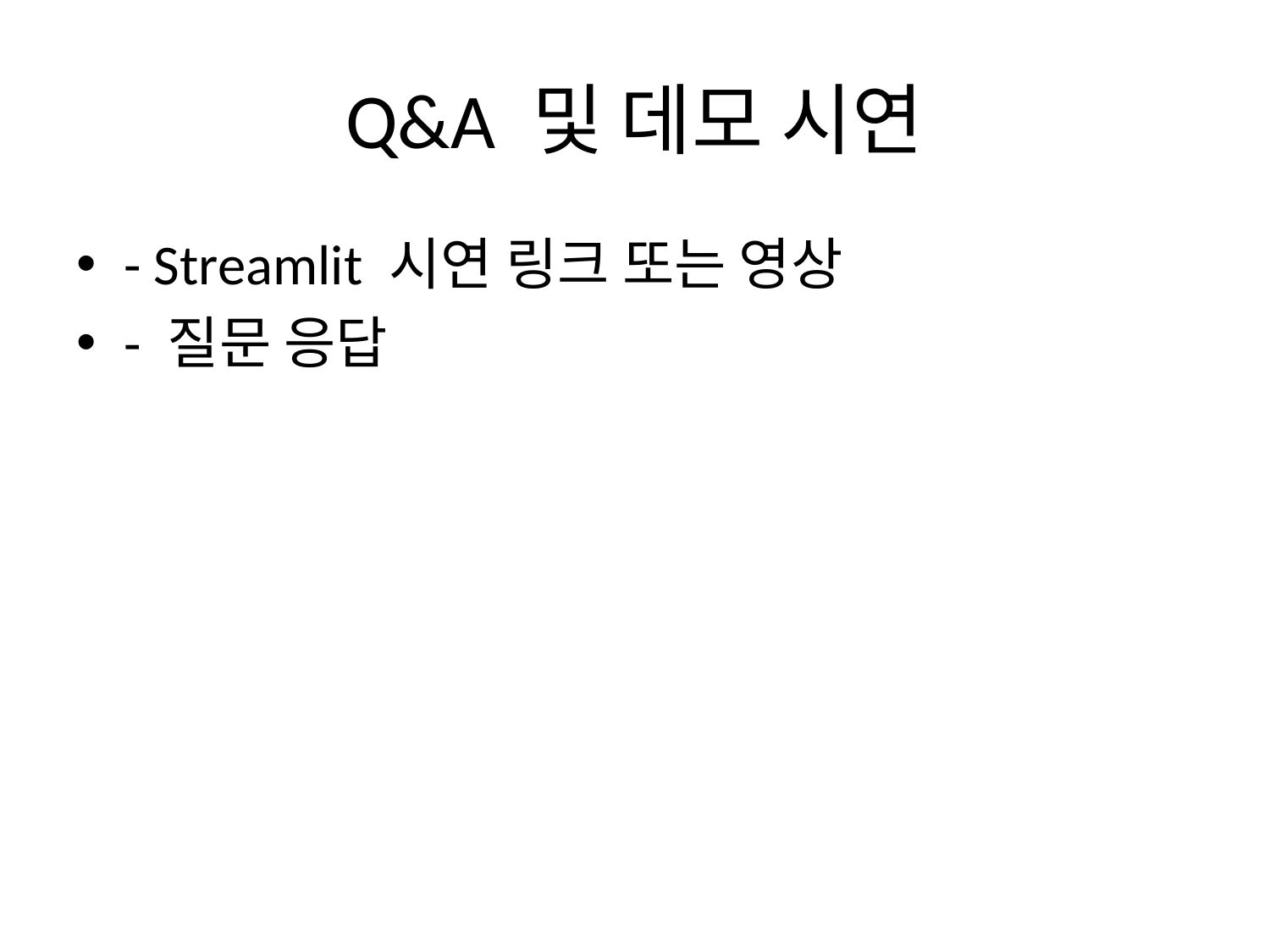

# Q&A 및 데모 시연
- Streamlit 시연 링크 또는 영상
- 질문 응답